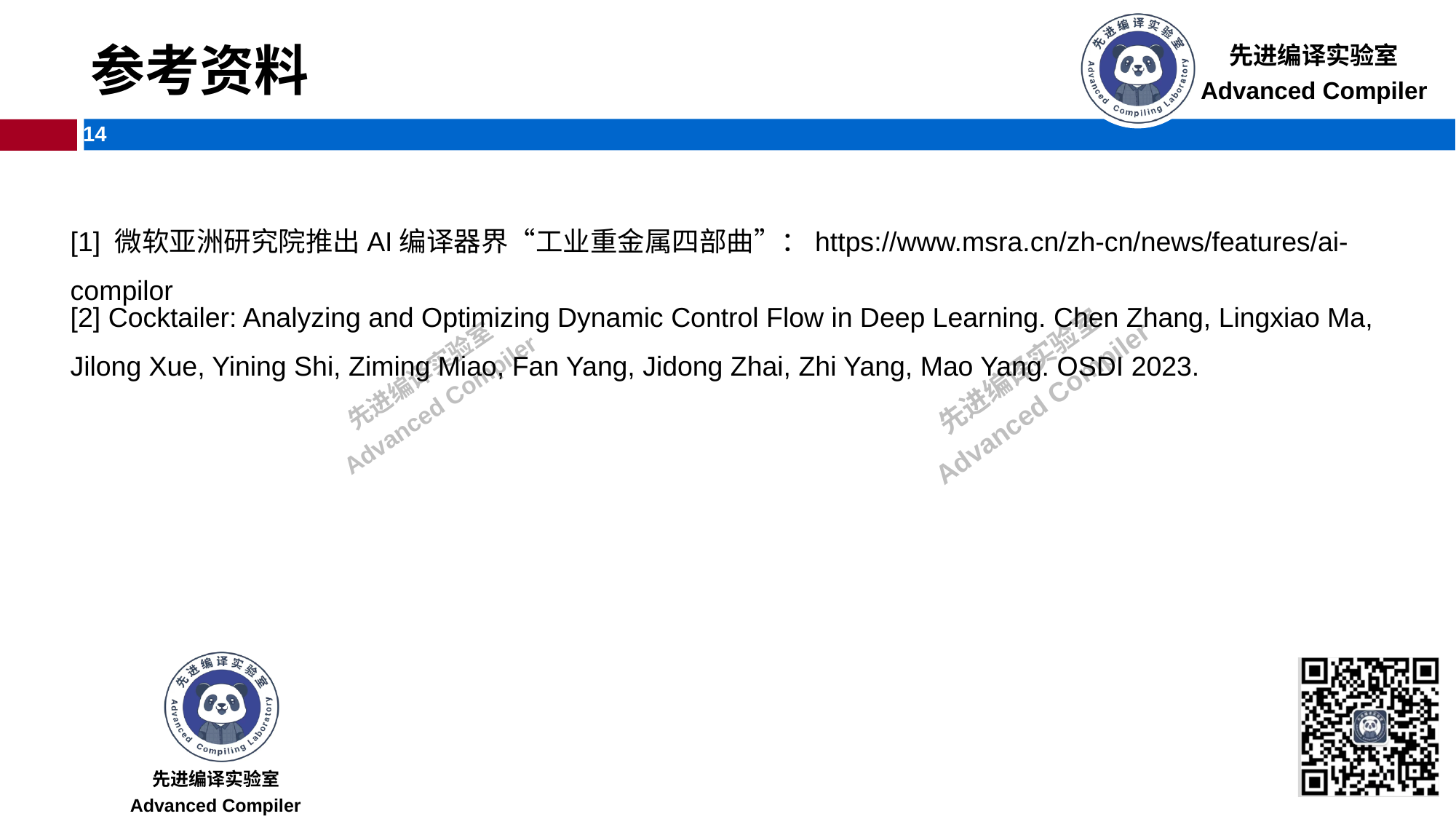

# 参考资料
[1] 微软亚洲研究院推出AI编译器界“工业重金属四部曲”：https://www.msra.cn/zh-cn/news/features/ai-compilor
[2] Cocktailer: Analyzing and Optimizing Dynamic Control Flow in Deep Learning. Chen Zhang, Lingxiao Ma, Jilong Xue, Yining Shi, Ziming Miao, Fan Yang, Jidong Zhai, Zhi Yang, Mao Yang. OSDI 2023.